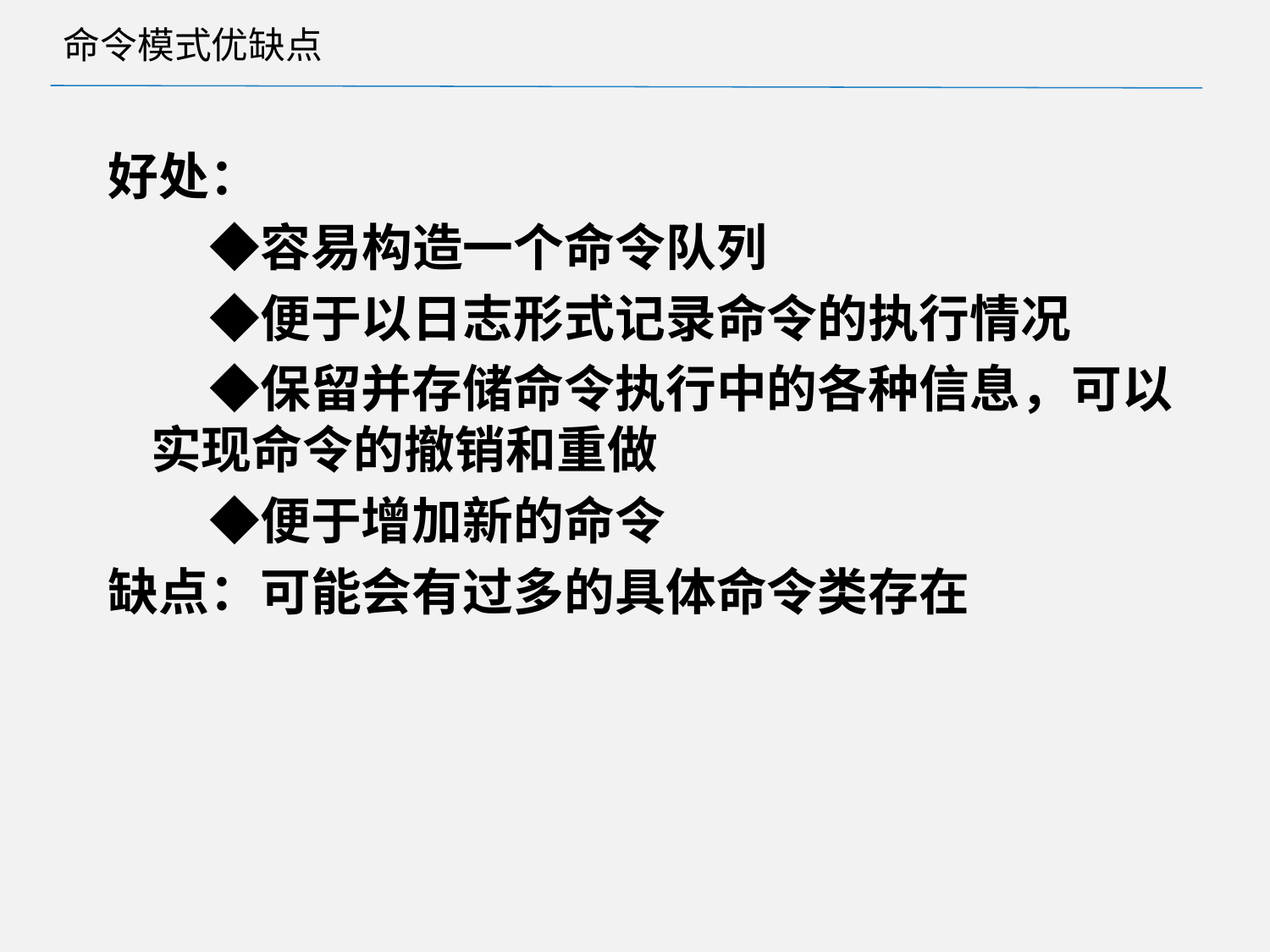

# 命令模式优缺点
好处：
　　◆容易构造一个命令队列
　　◆便于以日志形式记录命令的执行情况
　　◆保留并存储命令执行中的各种信息，可以实现命令的撤销和重做
　　◆便于增加新的命令
缺点：可能会有过多的具体命令类存在